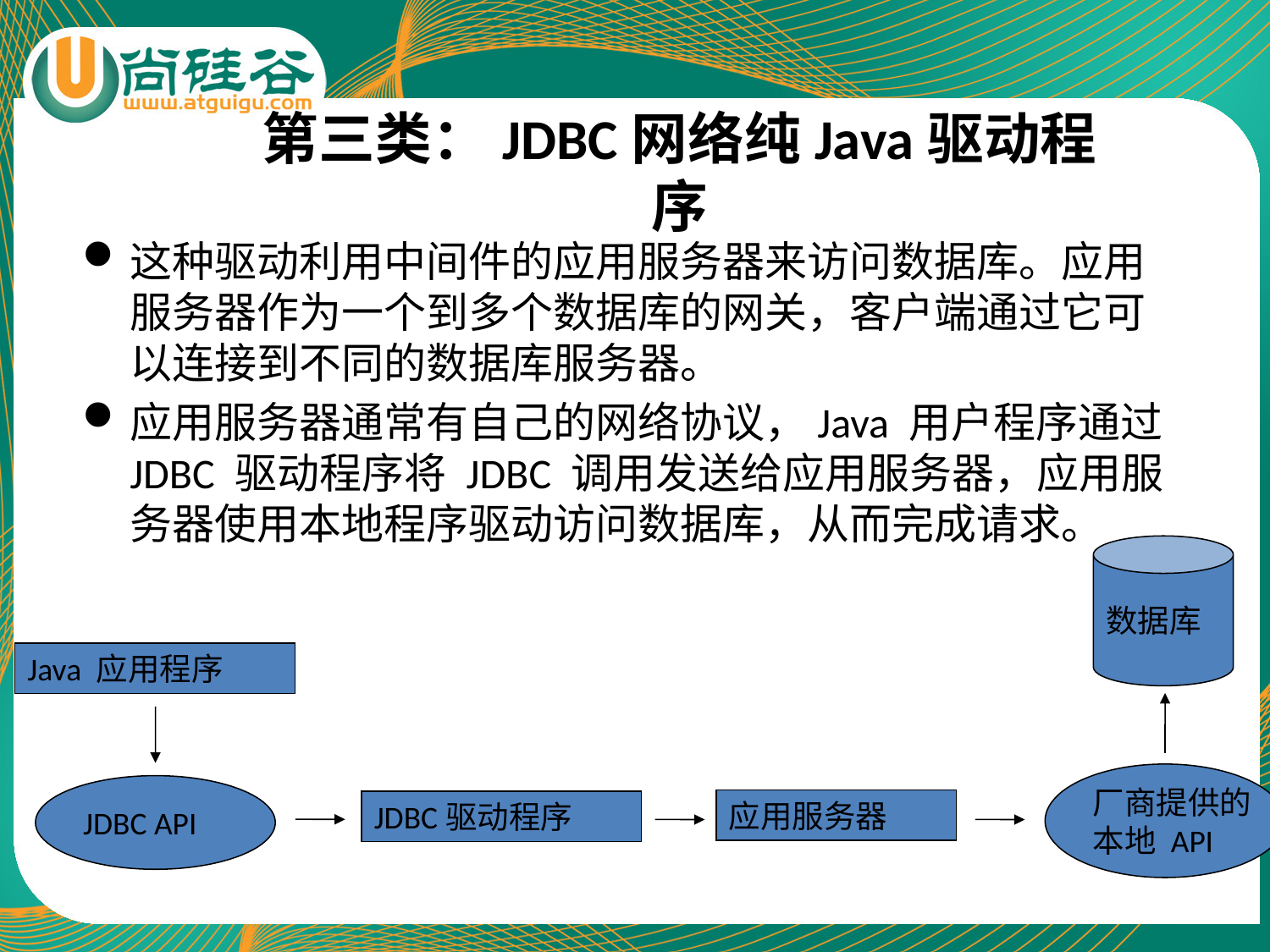

# 第三类：JDBC网络纯Java驱动程序
这种驱动利用中间件的应用服务器来访问数据库。应用服务器作为一个到多个数据库的网关，客户端通过它可以连接到不同的数据库服务器。
应用服务器通常有自己的网络协议，Java 用户程序通过 JDBC 驱动程序将 JDBC 调用发送给应用服务器，应用服务器使用本地程序驱动访问数据库，从而完成请求。
数据库
Java 应用程序

厂商提供的
本地 API
JDBC API
应用服务器
JDBC驱动程序